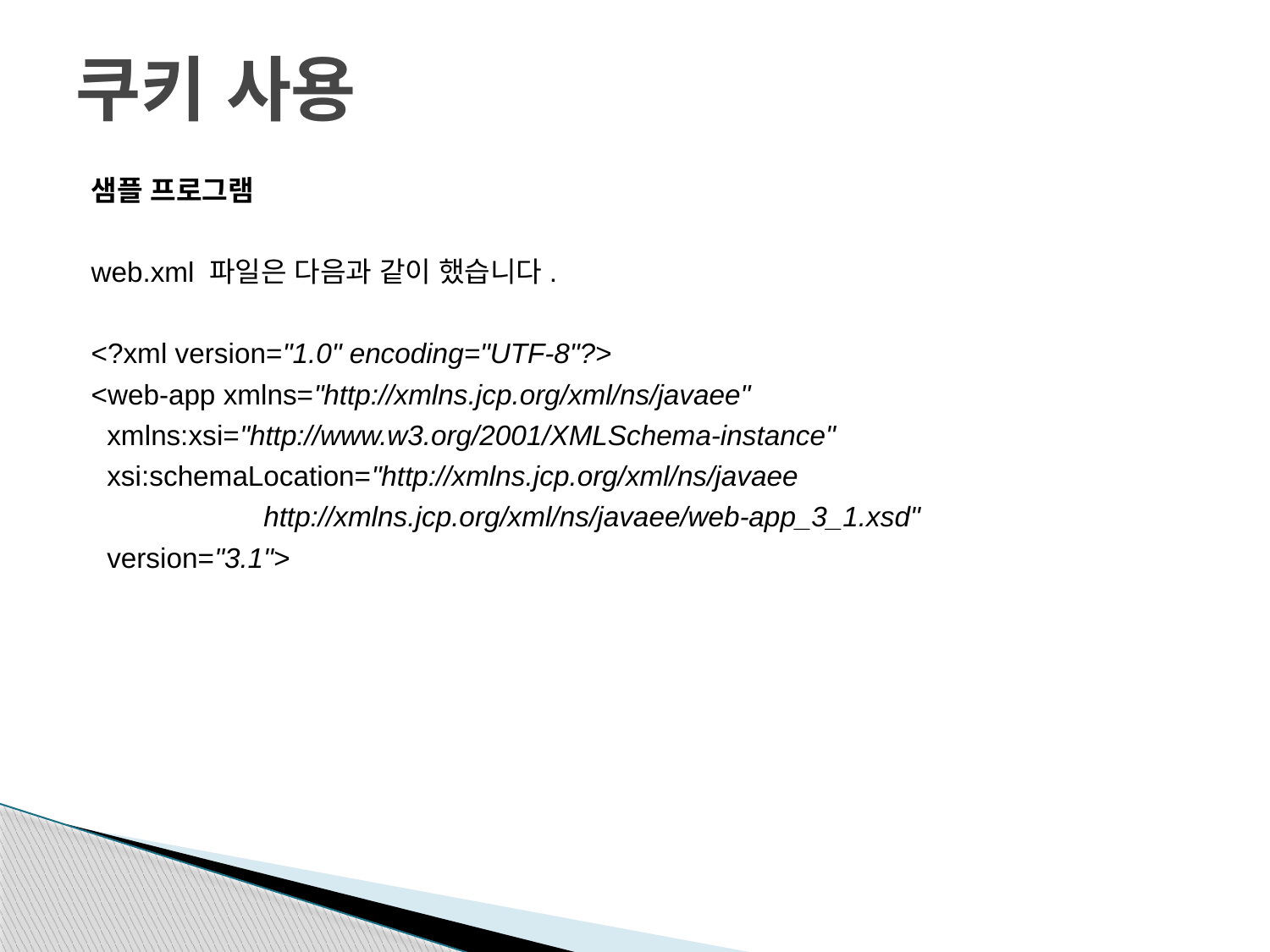

# 쿠키 사용
샘플 프로그램

web.xml 파일은 다음과 같이 했습니다.

<?xml version="1.0" encoding="UTF-8"?>
<web-app xmlns="http://xmlns.jcp.org/xml/ns/javaee"
  xmlns:xsi="http://www.w3.org/2001/XMLSchema-instance"
  xsi:schemaLocation="http://xmlns.jcp.org/xml/ns/javaee
                      http://xmlns.jcp.org/xml/ns/javaee/web-app_3_1.xsd"
  version="3.1">